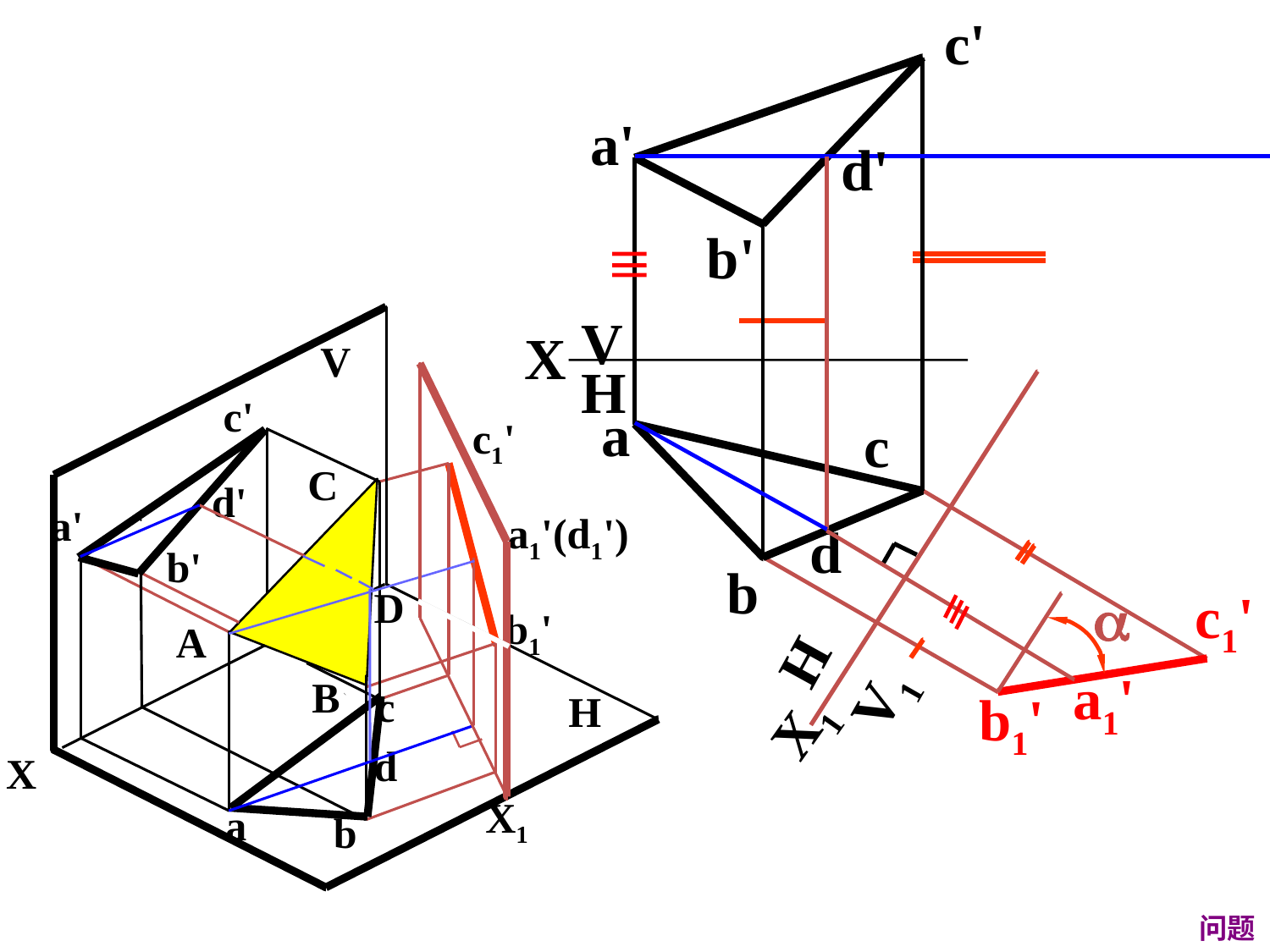

c'

a'
d'

d

b'

V
X
H

a
c

b

a1'

c1'

V
c'

C
a'
 b'

A
X

B
c
H

a
b

X1
c1'
a1'(d1')
b1'

d'

D

d

b1'

H
V1
X1

α

问题